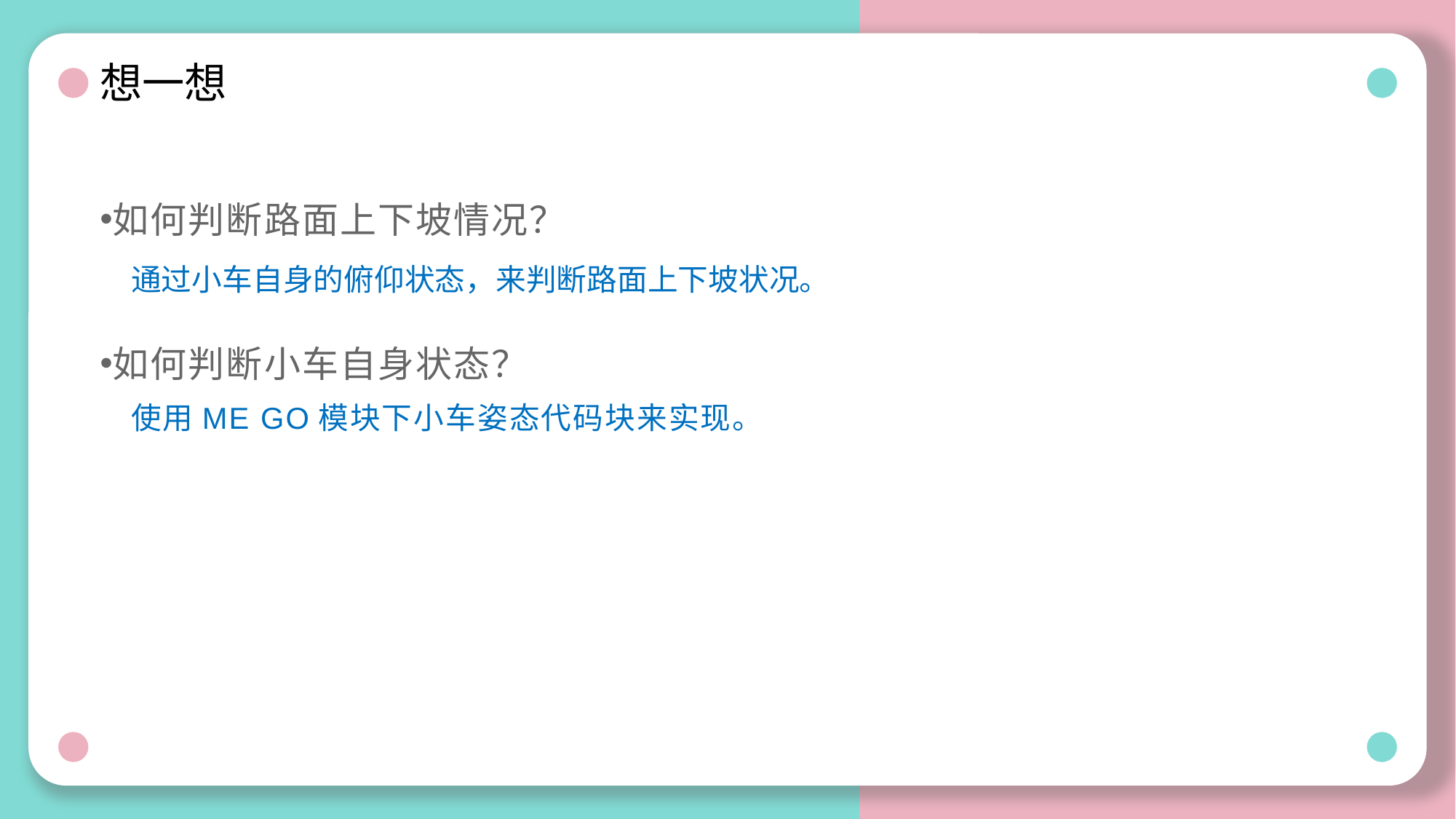

# 想一想
如何判断路面上下坡情况？

如何判断小车自身状态？
通过小车自身的俯仰状态，来判断路面上下坡状况。
使用ME GO模块下小车姿态代码块来实现。